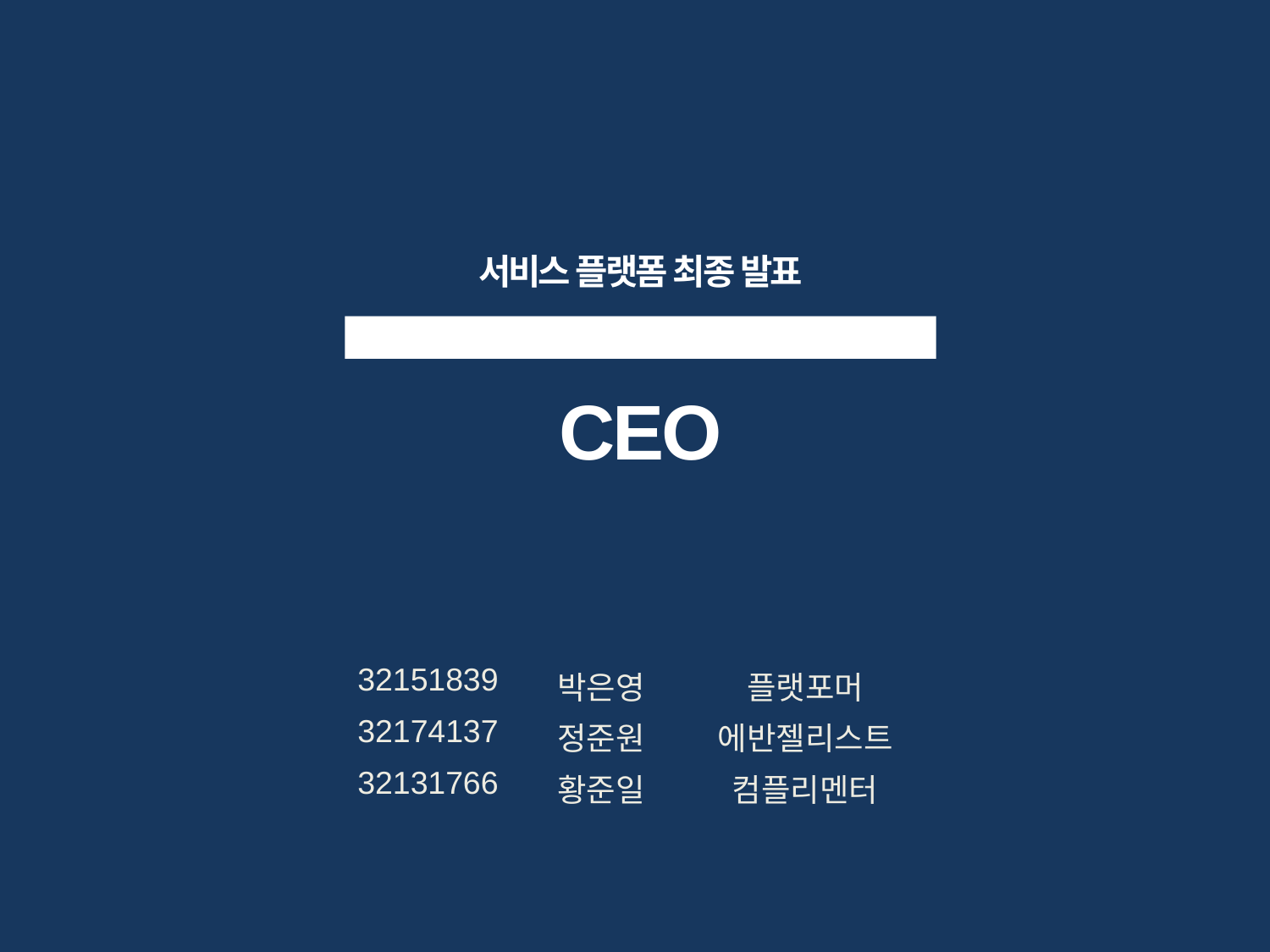

서비스 플랫폼 최종 발표

CEO
| 32151839 | 박은영 | 플랫포머 |
| --- | --- | --- |
| 32174137 | 정준원 | 에반젤리스트 |
| 32131766 | 황준일 | 컴플리멘터 |